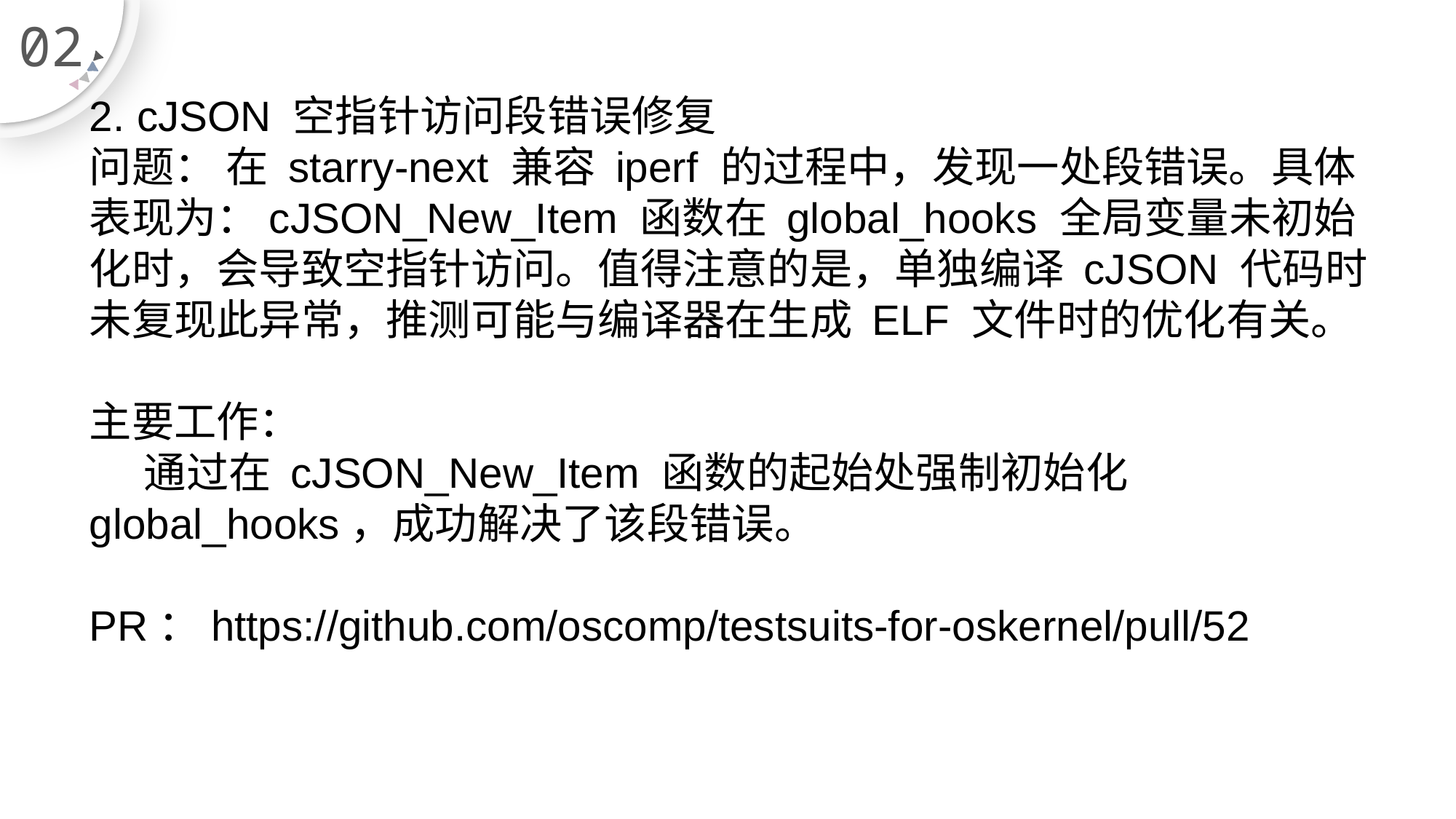

02

2. cJSON 空指针访问段错误修复
问题： 在 starry-next 兼容 iperf 的过程中，发现一处段错误。具体表现为：cJSON_New_Item 函数在 global_hooks 全局变量未初始化时，会导致空指针访问。值得注意的是，单独编译 cJSON 代码时未复现此异常，推测可能与编译器在生成 ELF 文件时的优化有关。

主要工作：
通过在 cJSON_New_Item 函数的起始处强制初始化 global_hooks，成功解决了该段错误。

PR：https://github.com/oscomp/testsuits-for-oskernel/pull/52